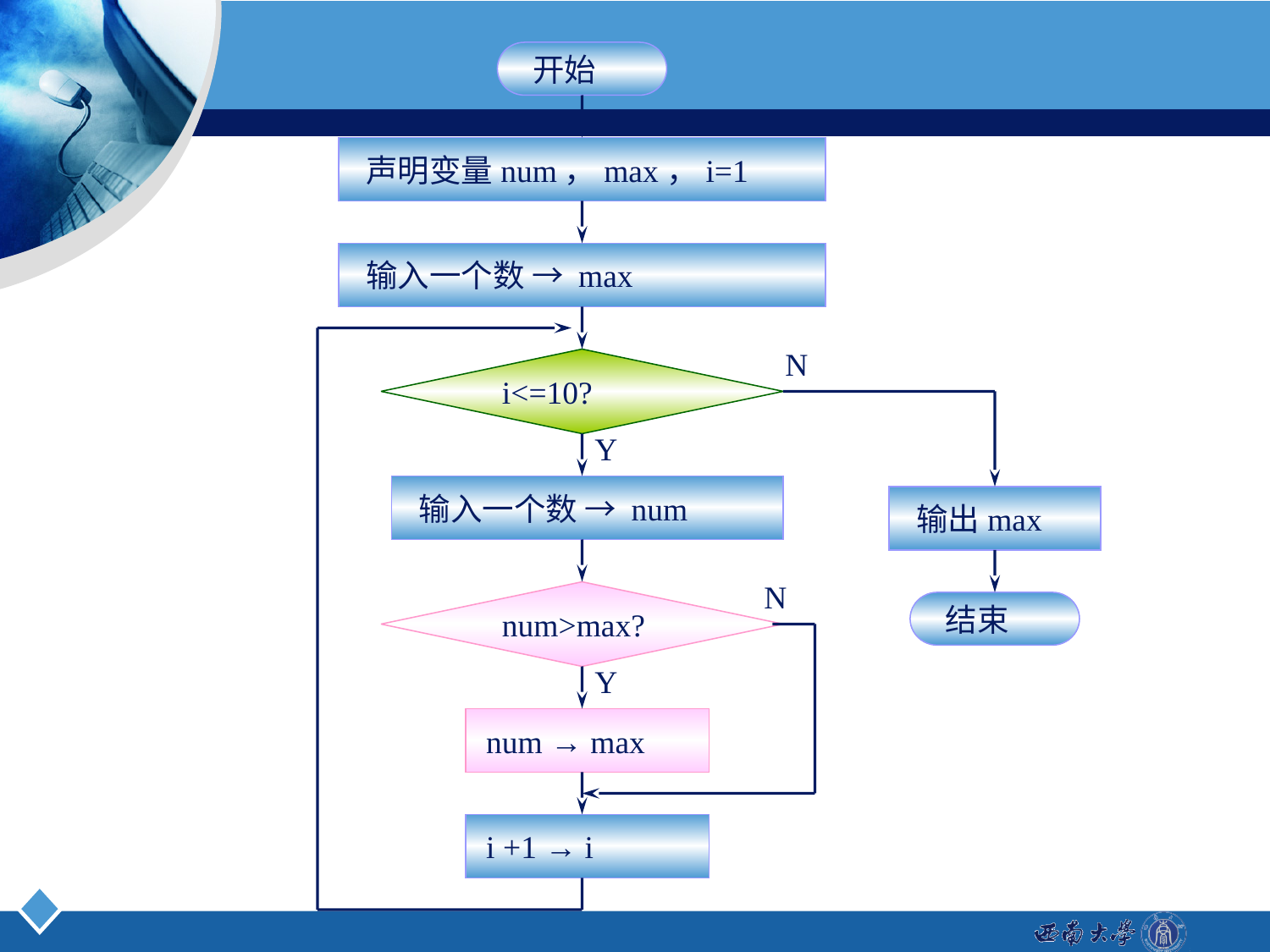

开始

 声明变量num，max，i=1

 输入一个数 → max

 i<=10?

N

 输出max
Y

 输入一个数 → num

 num>max?

 结束
N

Y

 num → max

 i +1 → i